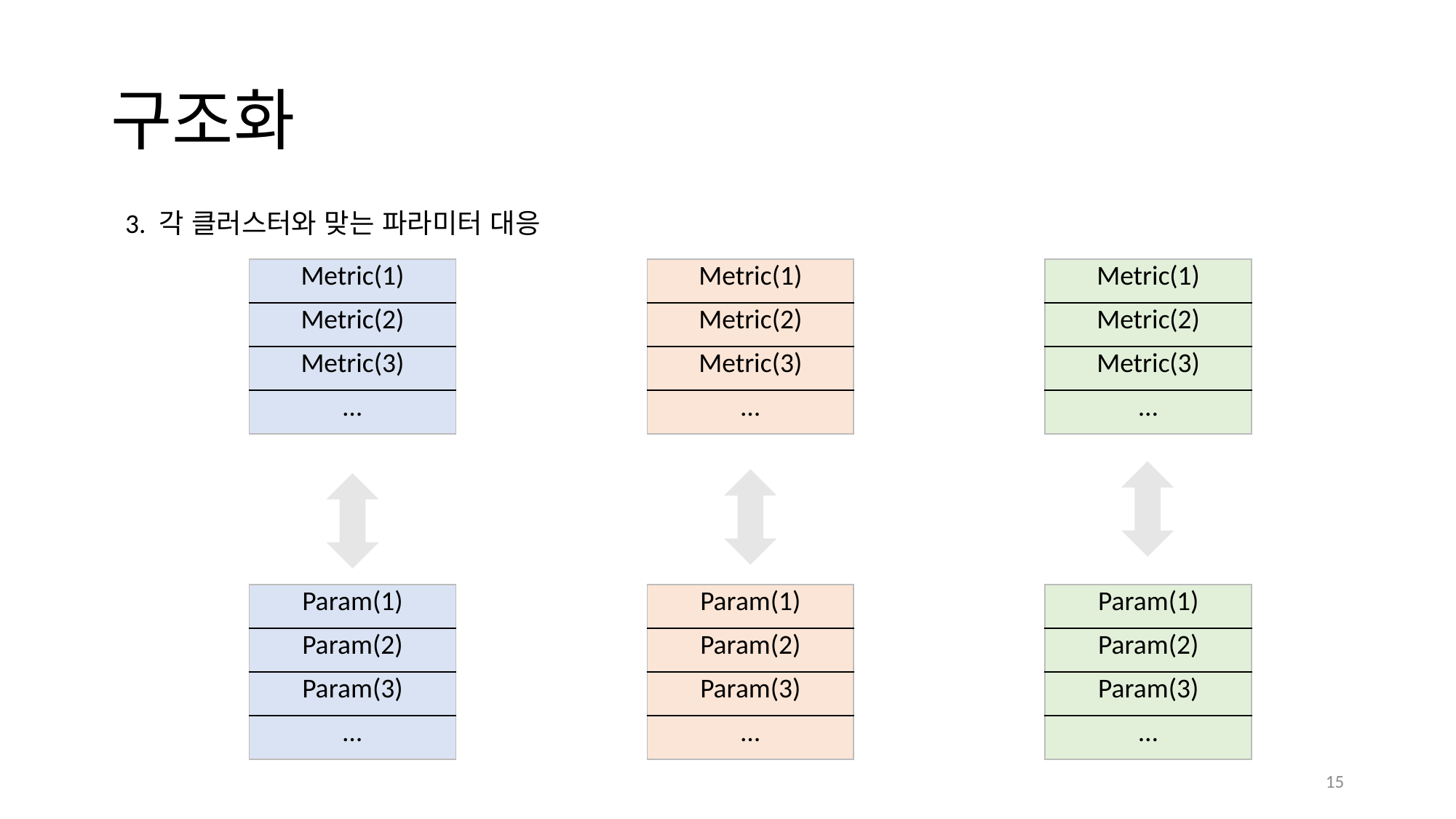

# 구조화
3. 각 클러스터와 맞는 파라미터 대응
| Metric(1) |
| --- |
| Metric(2) |
| Metric(3) |
| … |
| Metric(1) |
| --- |
| Metric(2) |
| Metric(3) |
| … |
| Metric(1) |
| --- |
| Metric(2) |
| Metric(3) |
| … |

| Param(1) |
| --- |
| Param(2) |
| Param(3) |
| … |
| Param(1) |
| --- |
| Param(2) |
| Param(3) |
| … |
| Param(1) |
| --- |
| Param(2) |
| Param(3) |
| … |
15